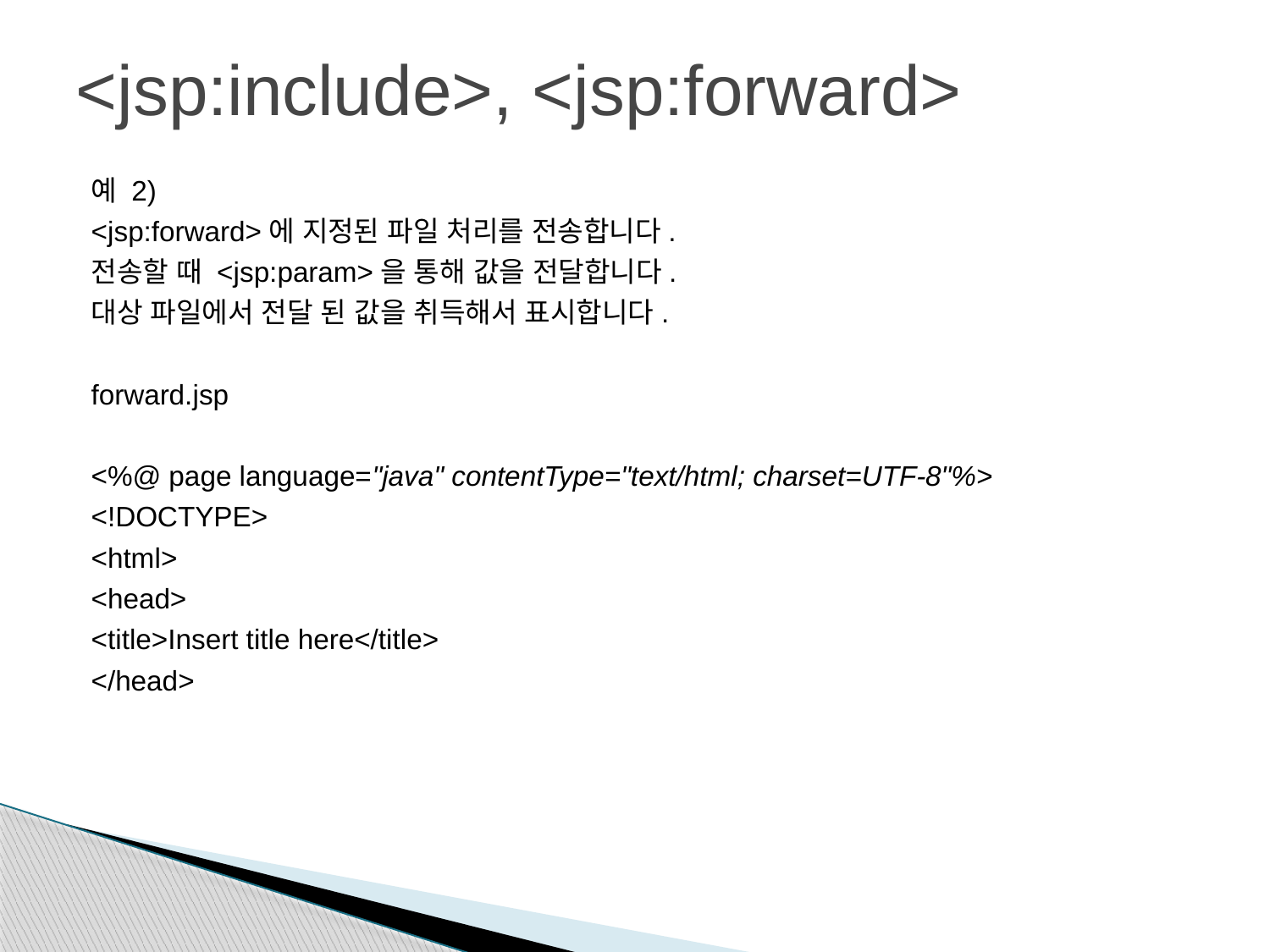

# <jsp:include>, <jsp:forward>
예 2)
<jsp:forward>에 지정된 파일 처리를 전송합니다.
전송할 때 <jsp:param>을 통해 값을 전달합니다.
대상 파일에서 전달 된 값을 취득해서 표시합니다.

forward.jsp

<%@ page language="java" contentType="text/html; charset=UTF-8"%>
<!DOCTYPE>
<html>
<head>
<title>Insert title here</title>
</head>